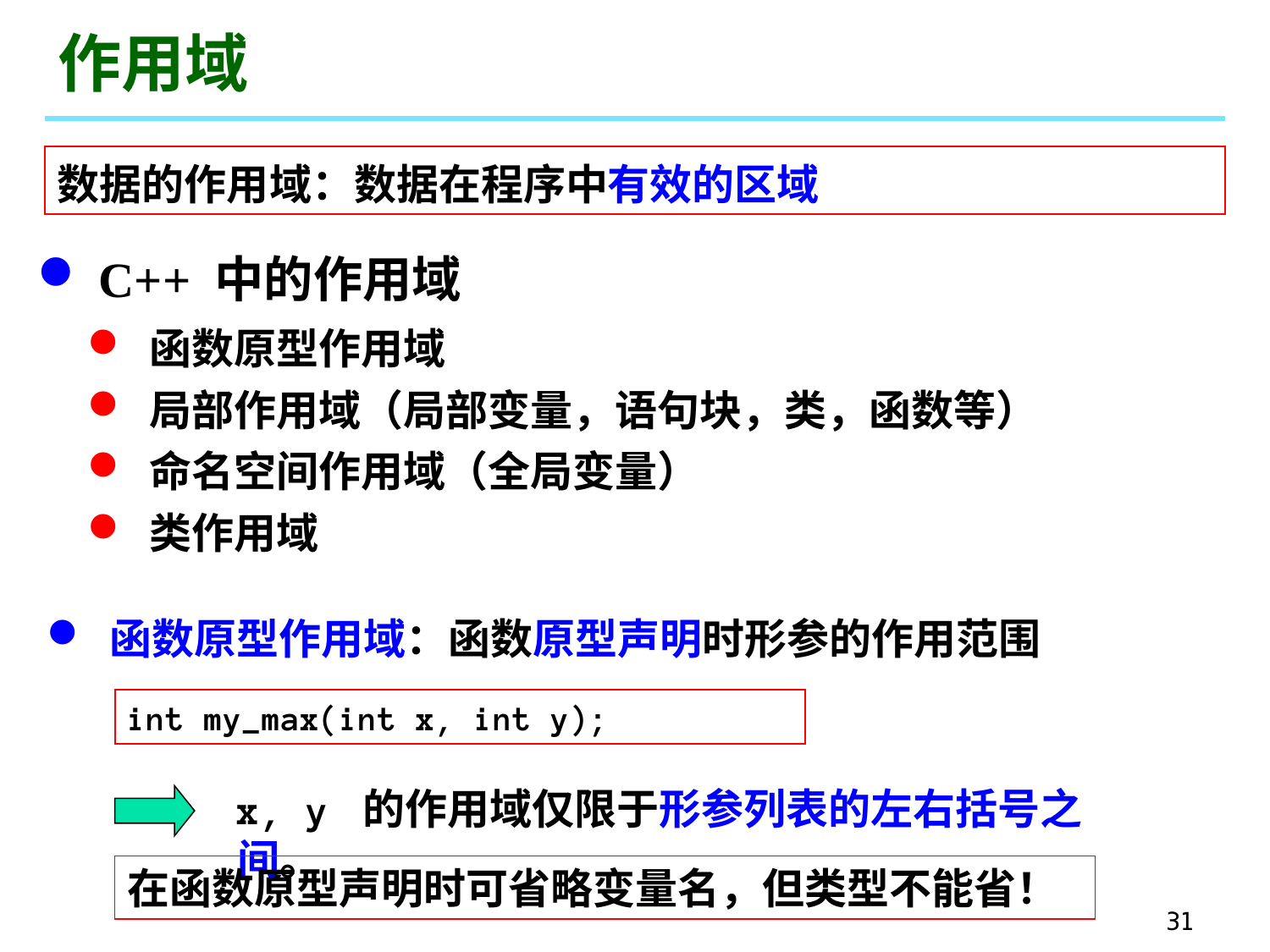

# 作用域
数据的作用域：数据在程序中有效的区域
 C++ 中的作用域
 函数原型作用域
 局部作用域（局部变量，语句块，类，函数等）
 命名空间作用域（全局变量）
 类作用域
 函数原型作用域：函数原型声明时形参的作用范围
int my_max(int x, int y);
x, y 的作用域仅限于形参列表的左右括号之间。

在函数原型声明时可省略变量名，但类型不能省！
31